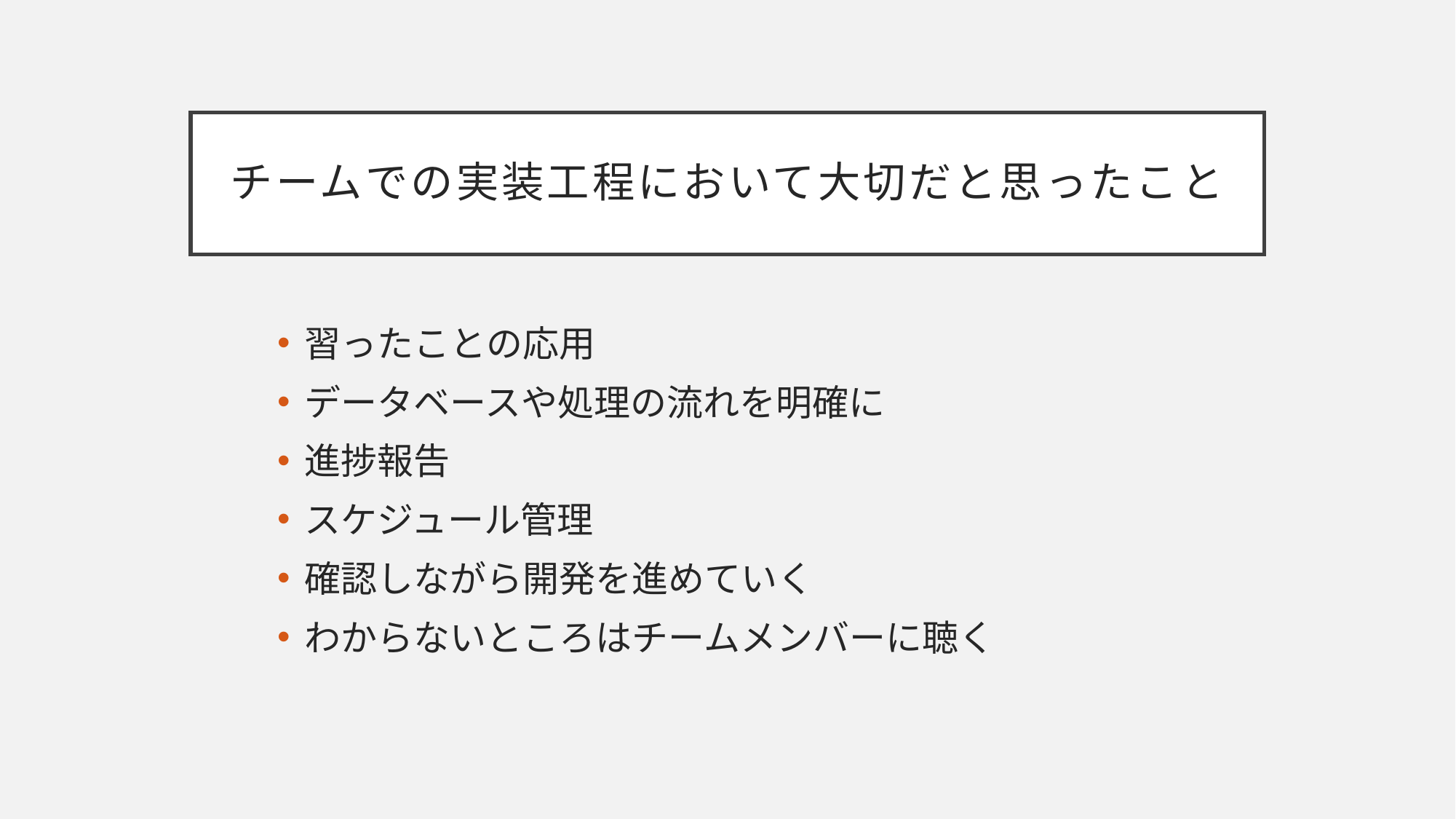

# チームでの実装工程において大切だと思ったこと
習ったことの応用
データベースや処理の流れを明確に
進捗報告
スケジュール管理
確認しながら開発を進めていく
わからないところはチームメンバーに聴く